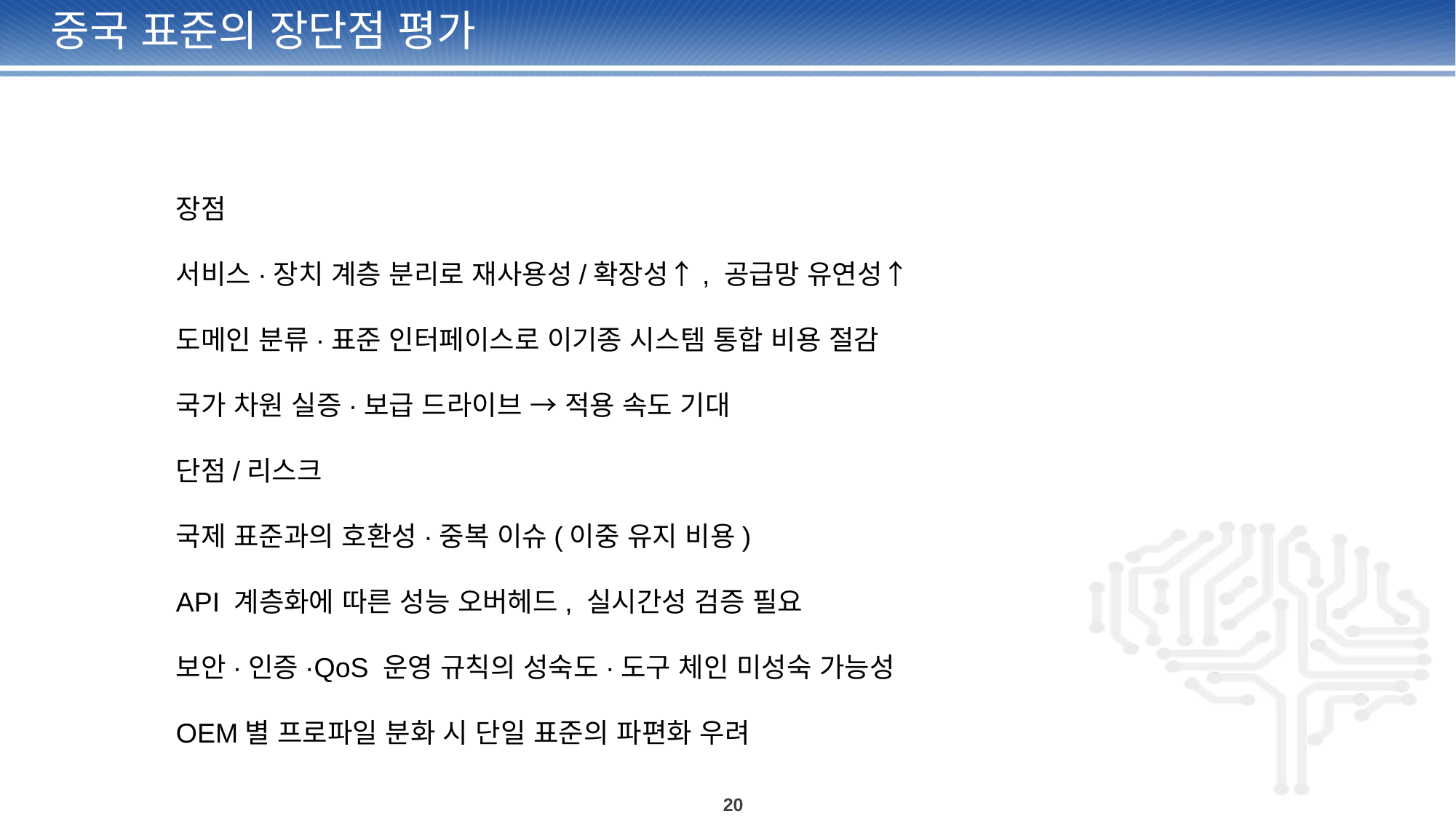

# 중국 표준의 장단점 평가
장점

서비스·장치 계층 분리로 재사용성/확장성↑, 공급망 유연성↑

도메인 분류·표준 인터페이스로 이기종 시스템 통합 비용 절감

국가 차원 실증·보급 드라이브 → 적용 속도 기대

단점/리스크

국제 표준과의 호환성·중복 이슈(이중 유지 비용)

API 계층화에 따른 성능 오버헤드, 실시간성 검증 필요

보안·인증·QoS 운영 규칙의 성숙도·도구 체인 미성숙 가능성

OEM별 프로파일 분화 시 단일 표준의 파편화 우려